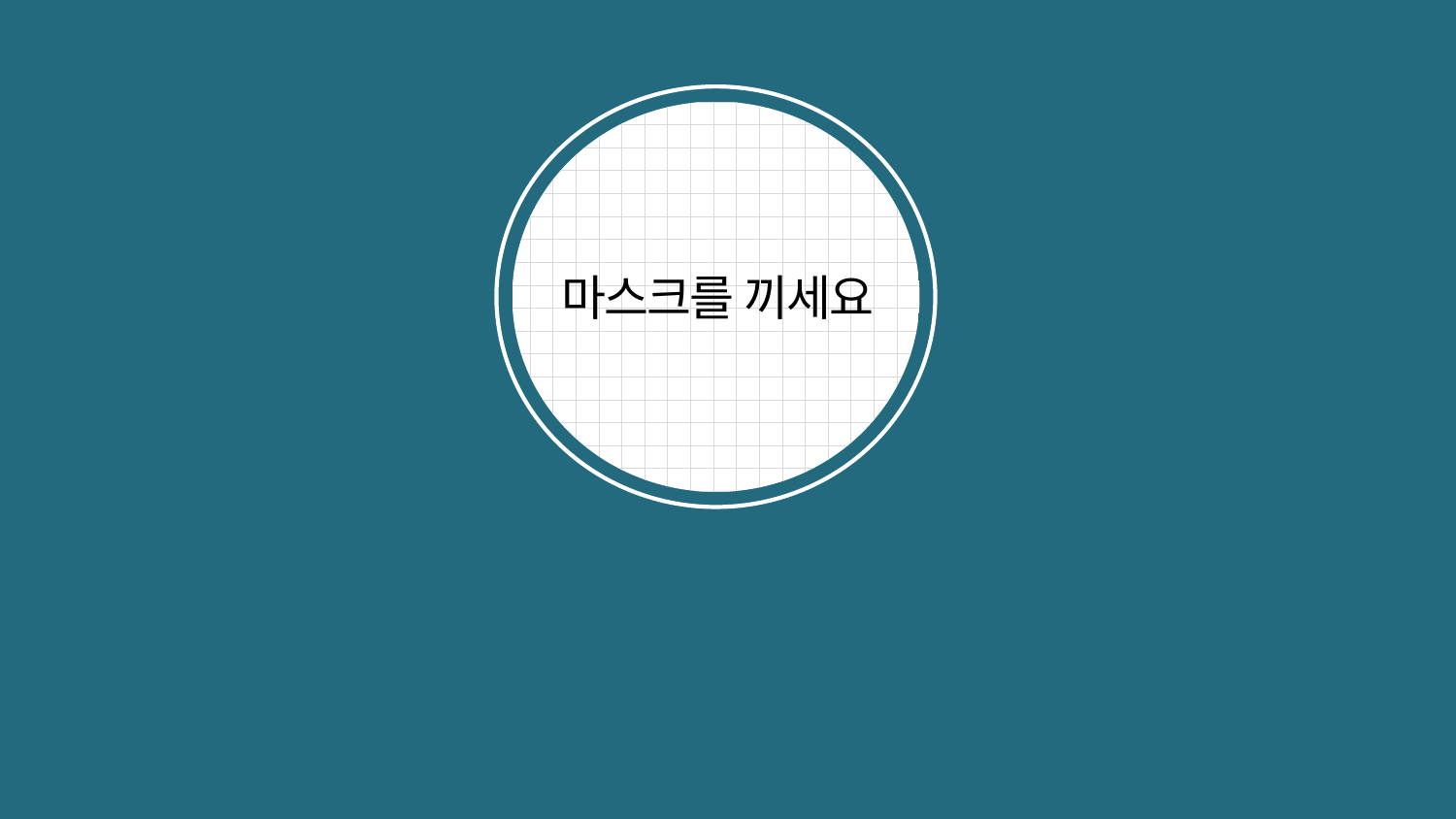

마스크를 끼세요
스크립트언어 프로젝트 기획발표
2015184033
홍 대 선